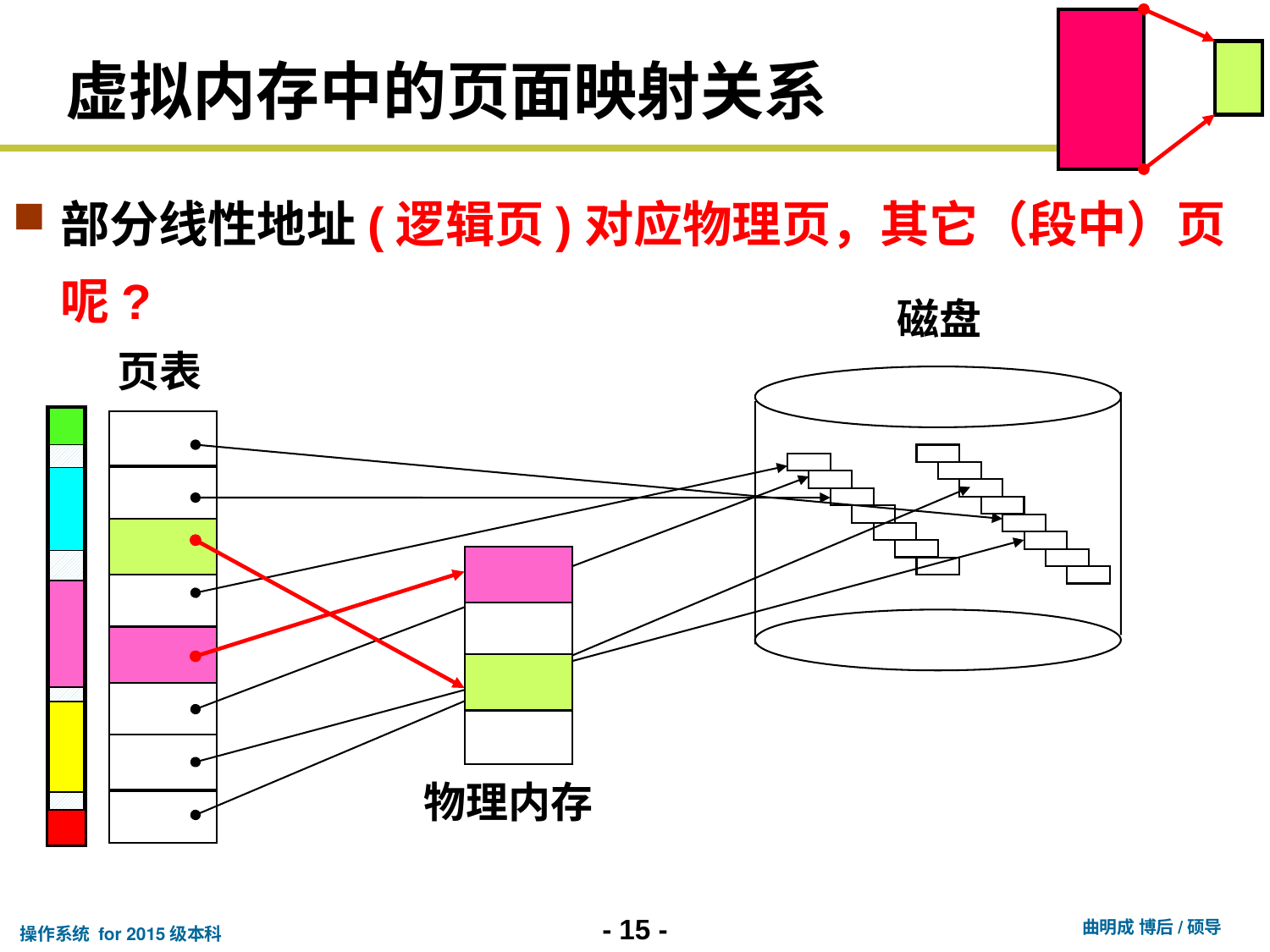

# 虚拟内存中的页面映射关系
部分线性地址(逻辑页)对应物理页，其它（段中）页呢?
磁盘
页表

物理内存